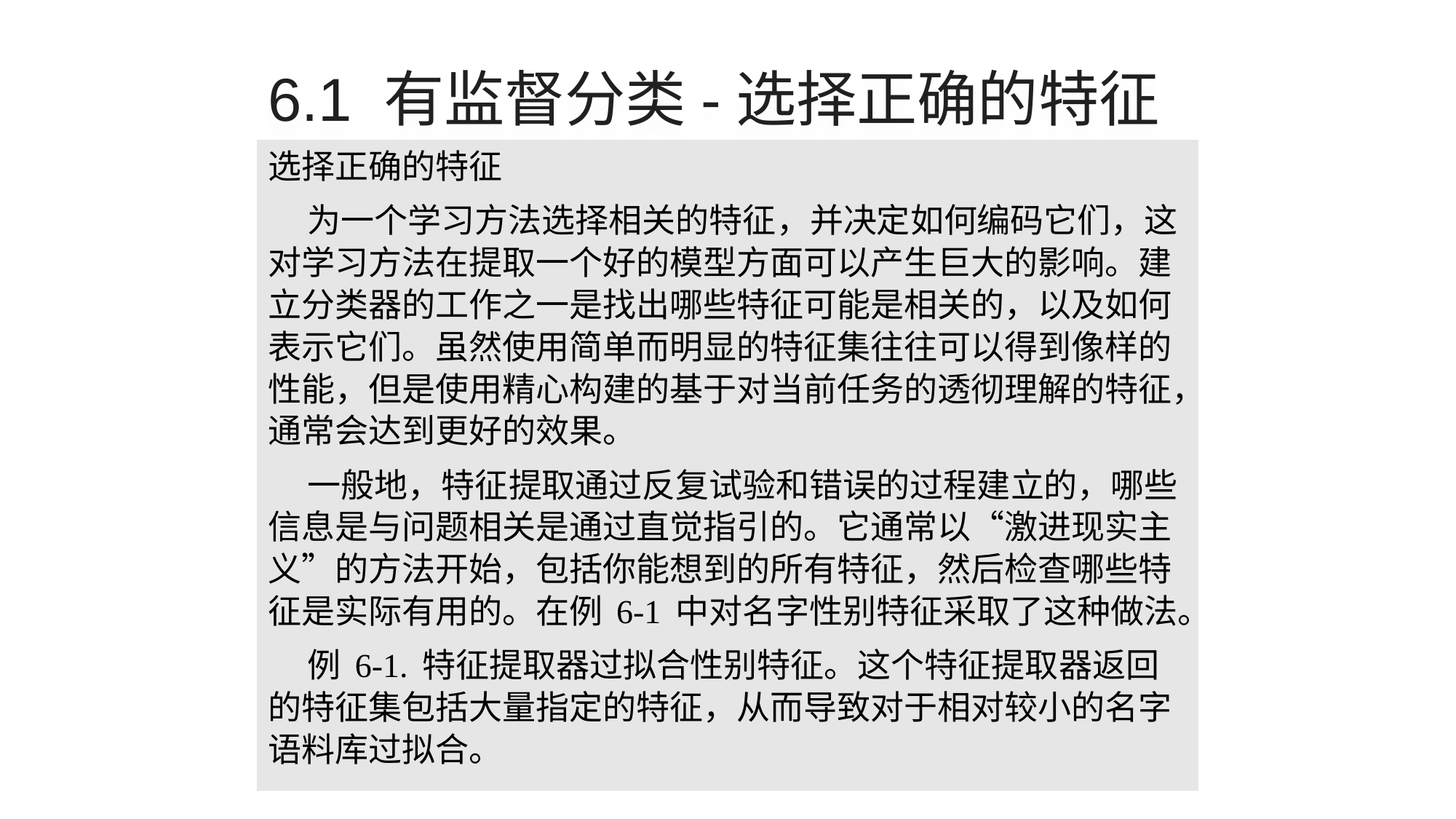

# 6.1 有监督分类-选择正确的特征
选择正确的特征
为一个学习方法选择相关的特征，并决定如何编码它们，这对学习方法在提取一个好的模型方面可以产生巨大的影响。建立分类器的工作之一是找出哪些特征可能是相关的，以及如何表示它们。虽然使用简单而明显的特征集往往可以得到像样的性能，但是使用精心构建的基于对当前任务的透彻理解的特征，通常会达到更好的效果。
一般地，特征提取通过反复试验和错误的过程建立的，哪些信息是与问题相关是通过直觉指引的。它通常以“激进现实主义”的方法开始，包括你能想到的所有特征，然后检查哪些特征是实际有用的。在例 6-1 中对名字性别特征采取了这种做法。
例 6-1. 特征提取器过拟合性别特征。这个特征提取器返回的特征集包括大量指定的特征，从而导致对于相对较小的名字语料库过拟合。